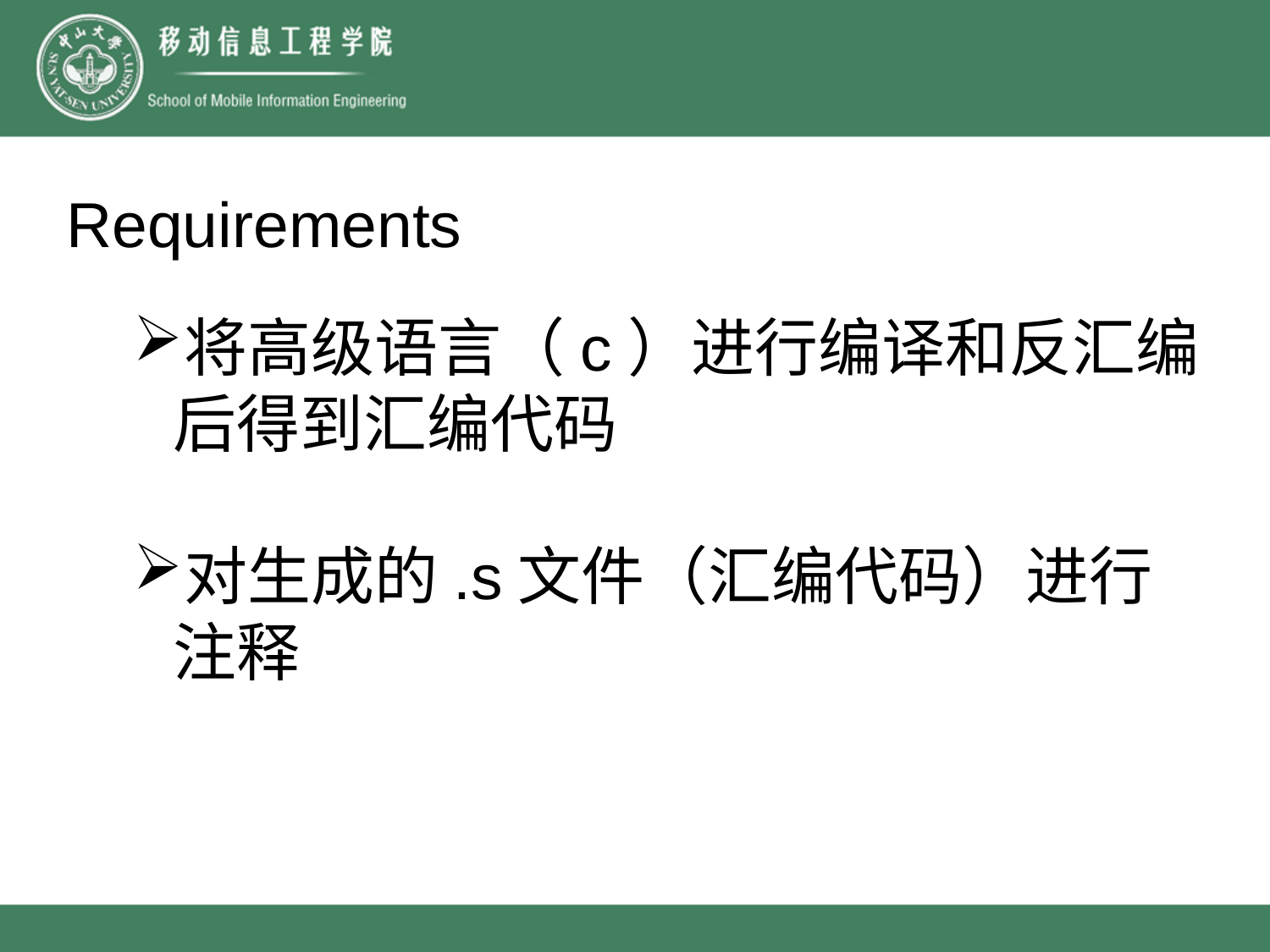

Requirements

将高级语言（c）进行编译和反汇编后得到汇编代码

对生成的.s文件（汇编代码）进行注释